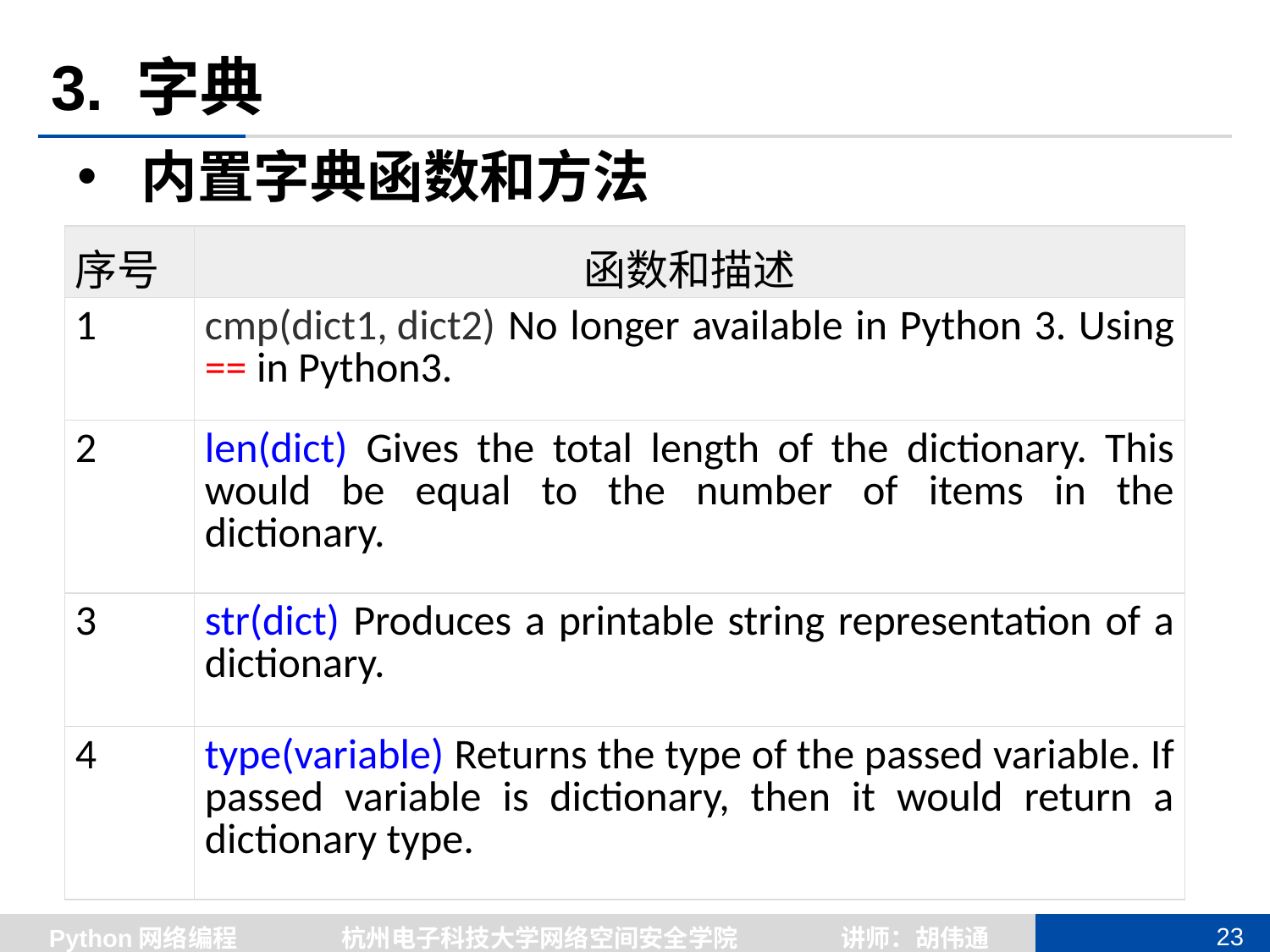

# 3. 字典
内置字典函数和方法
| 序号 | 函数和描述 |
| --- | --- |
| 1 | cmp(dict1, dict2) No longer available in Python 3. Using == in Python3. |
| 2 | len(dict) Gives the total length of the dictionary. This would be equal to the number of items in the dictionary. |
| 3 | str(dict) Produces a printable string representation of a dictionary. |
| 4 | type(variable) Returns the type of the passed variable. If passed variable is dictionary, then it would return a dictionary type. |